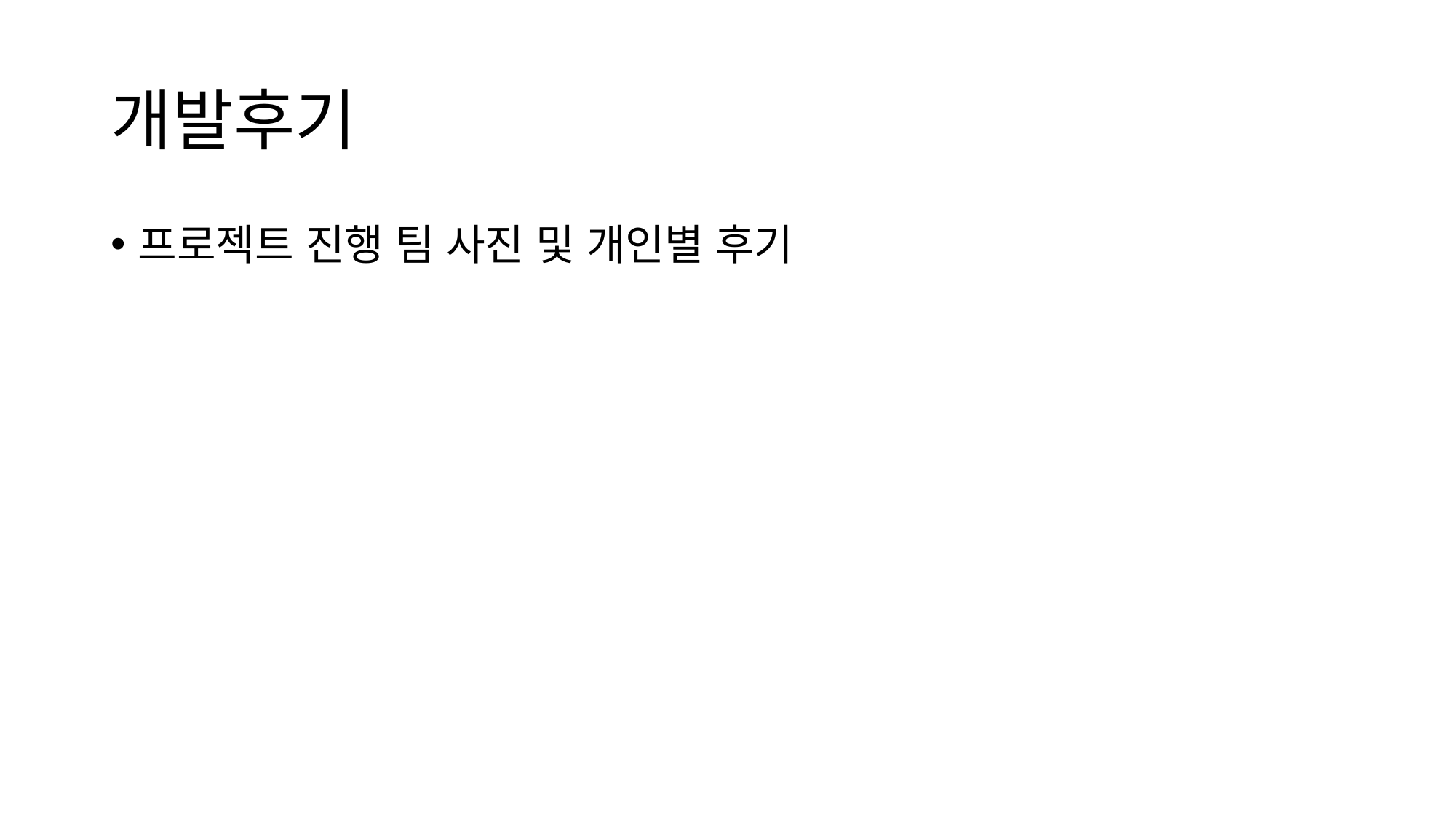

# 개발후기
프로젝트 진행 팀 사진 및 개인별 후기